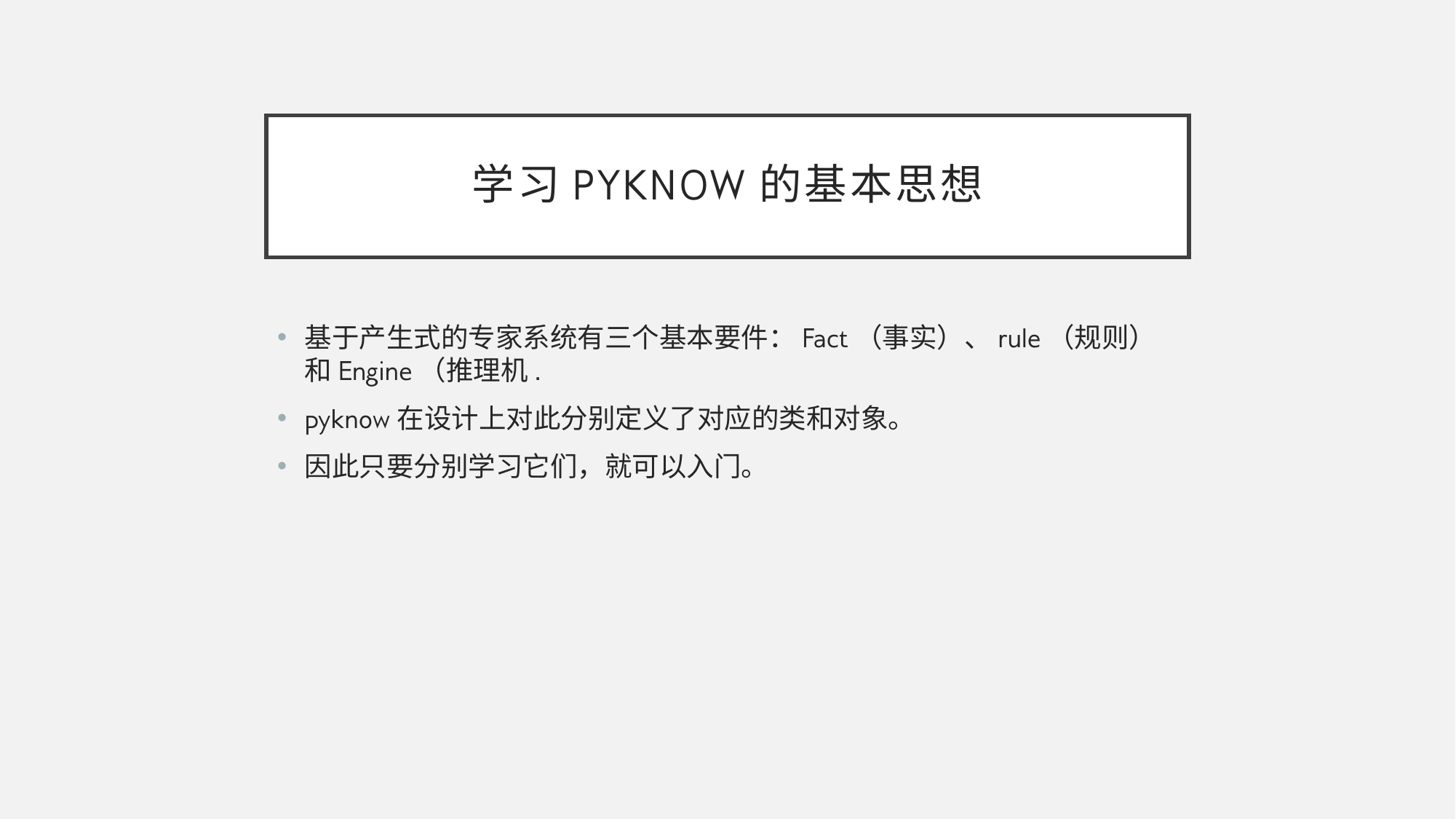

# 学习pyknow的基本思想
基于产生式的专家系统有三个基本要件：Fact（事实）、rule（规则）和Engine（推理机.
pyknow在设计上对此分别定义了对应的类和对象。
因此只要分别学习它们，就可以入门。